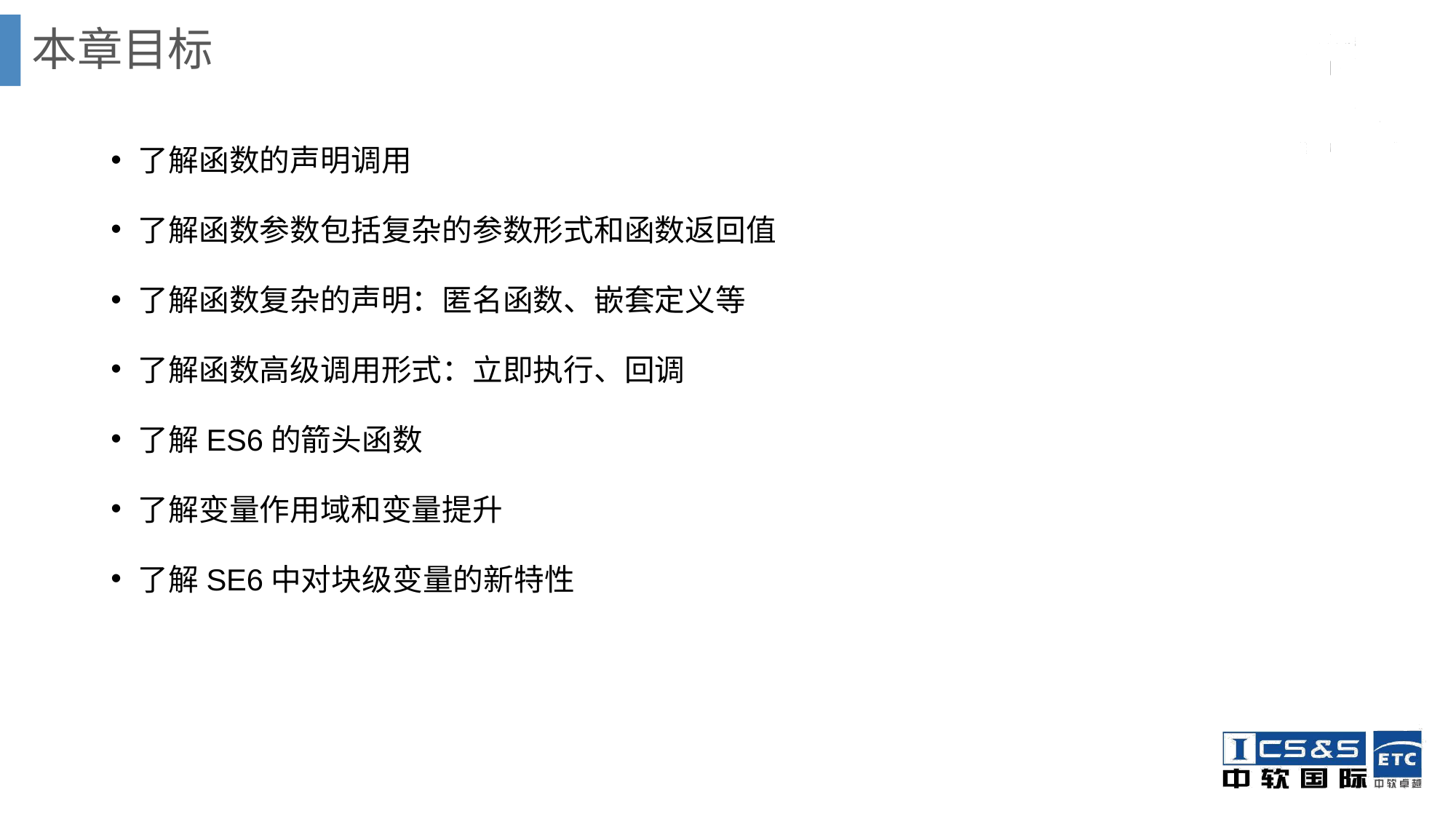

# 本章目标
了解函数的声明调用
了解函数参数包括复杂的参数形式和函数返回值
了解函数复杂的声明：匿名函数、嵌套定义等
了解函数高级调用形式：立即执行、回调
了解ES6的箭头函数
了解变量作用域和变量提升
了解SE6中对块级变量的新特性